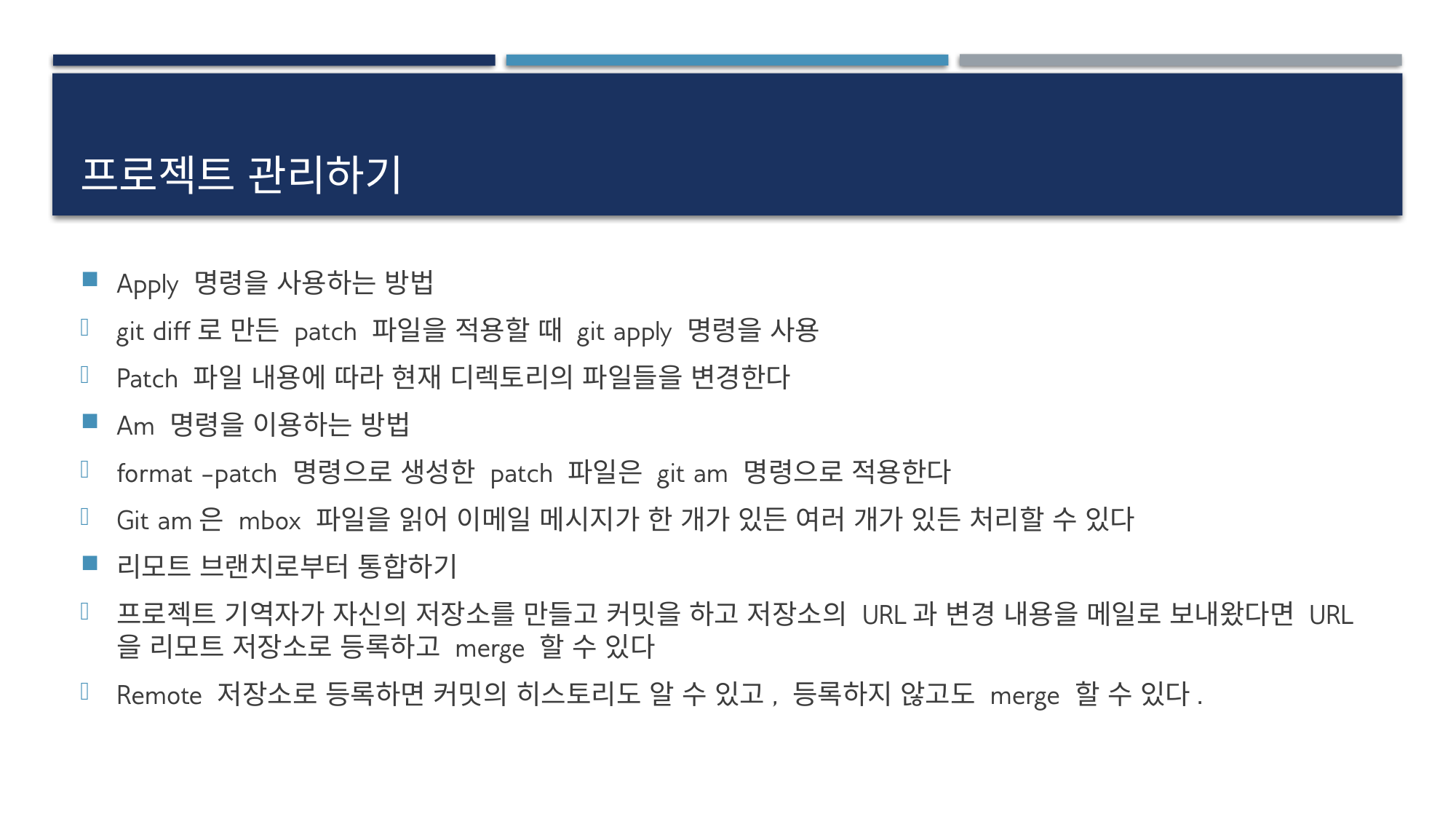

# 프로젝트 관리하기
Apply 명령을 사용하는 방법
git diff로 만든 patch 파일을 적용할 때 git apply 명령을 사용
Patch 파일 내용에 따라 현재 디렉토리의 파일들을 변경한다
Am 명령을 이용하는 방법
format –patch 명령으로 생성한 patch 파일은 git am 명령으로 적용한다
Git am은 mbox 파일을 읽어 이메일 메시지가 한 개가 있든 여러 개가 있든 처리할 수 있다
리모트 브랜치로부터 통합하기
프로젝트 기역자가 자신의 저장소를 만들고 커밋을 하고 저장소의 URL과 변경 내용을 메일로 보내왔다면 URL을 리모트 저장소로 등록하고 merge 할 수 있다
Remote 저장소로 등록하면 커밋의 히스토리도 알 수 있고, 등록하지 않고도 merge 할 수 있다.